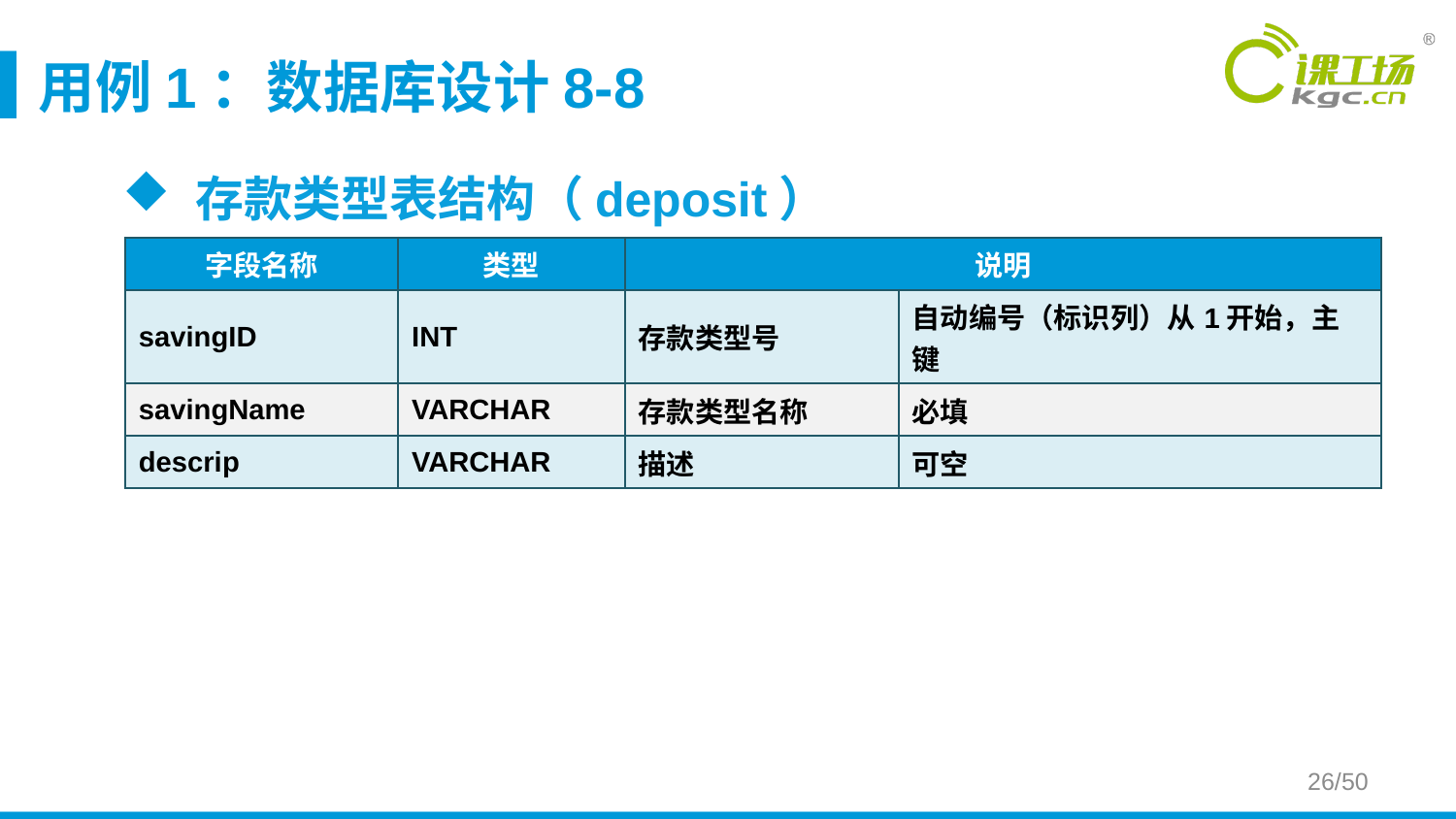

# 用例1：数据库设计8-8
存款类型表结构（deposit）

| 字段名称 | 类型 | 说明 |  |
| --- | --- | --- | --- |
| savingID | INT | 存款类型号 | 自动编号（标识列）从1开始，主键 |
| savingName | VARCHAR | 存款类型名称 | 必填 |
| descrip | VARCHAR | 描述 | 可空 |
26/50